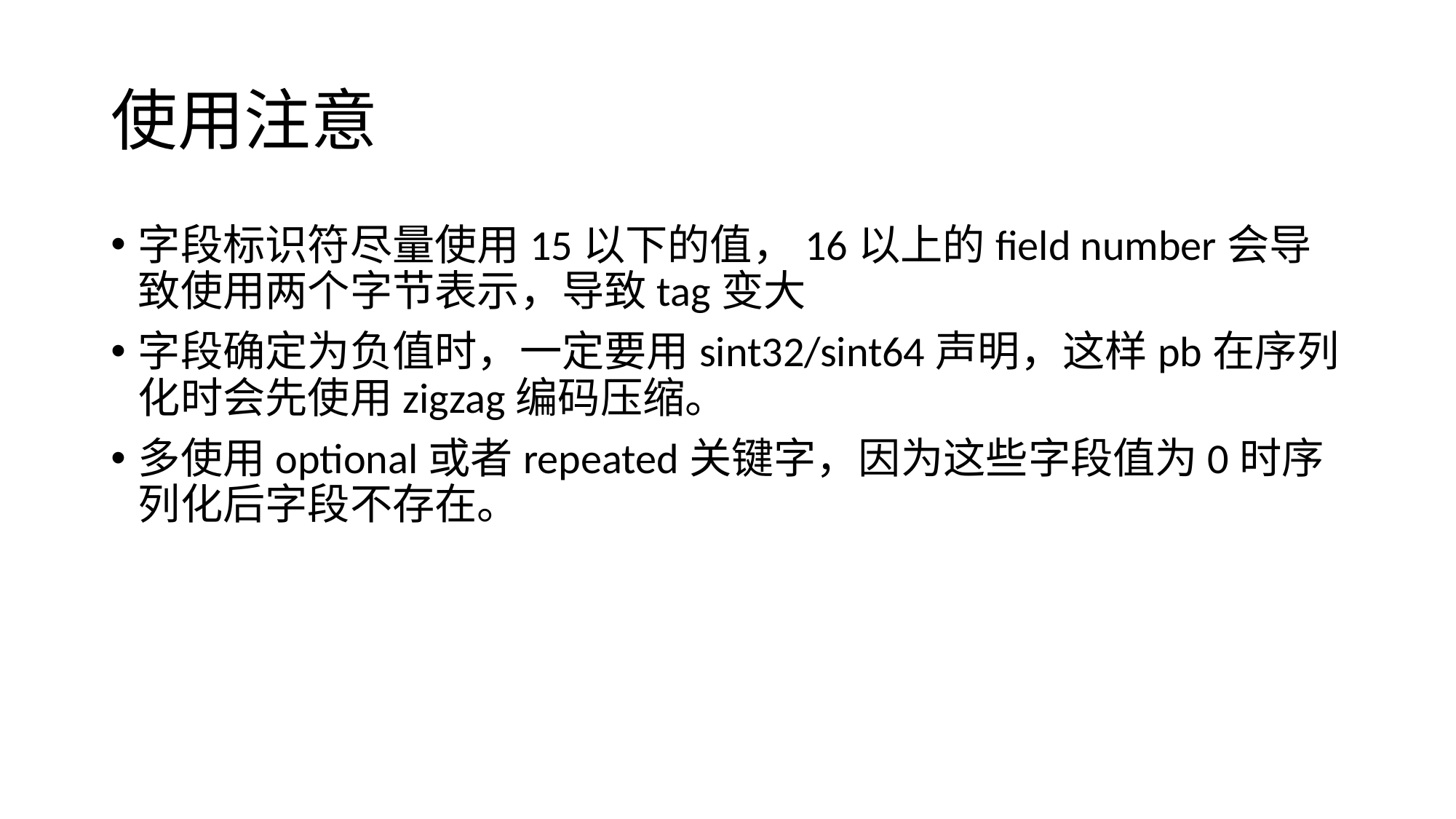

# 使用注意
字段标识符尽量使用15以下的值，16以上的field number会导致使用两个字节表示，导致tag变大
字段确定为负值时，一定要用sint32/sint64声明，这样pb在序列化时会先使用zigzag编码压缩。
多使用optional或者repeated关键字，因为这些字段值为0时序列化后字段不存在。